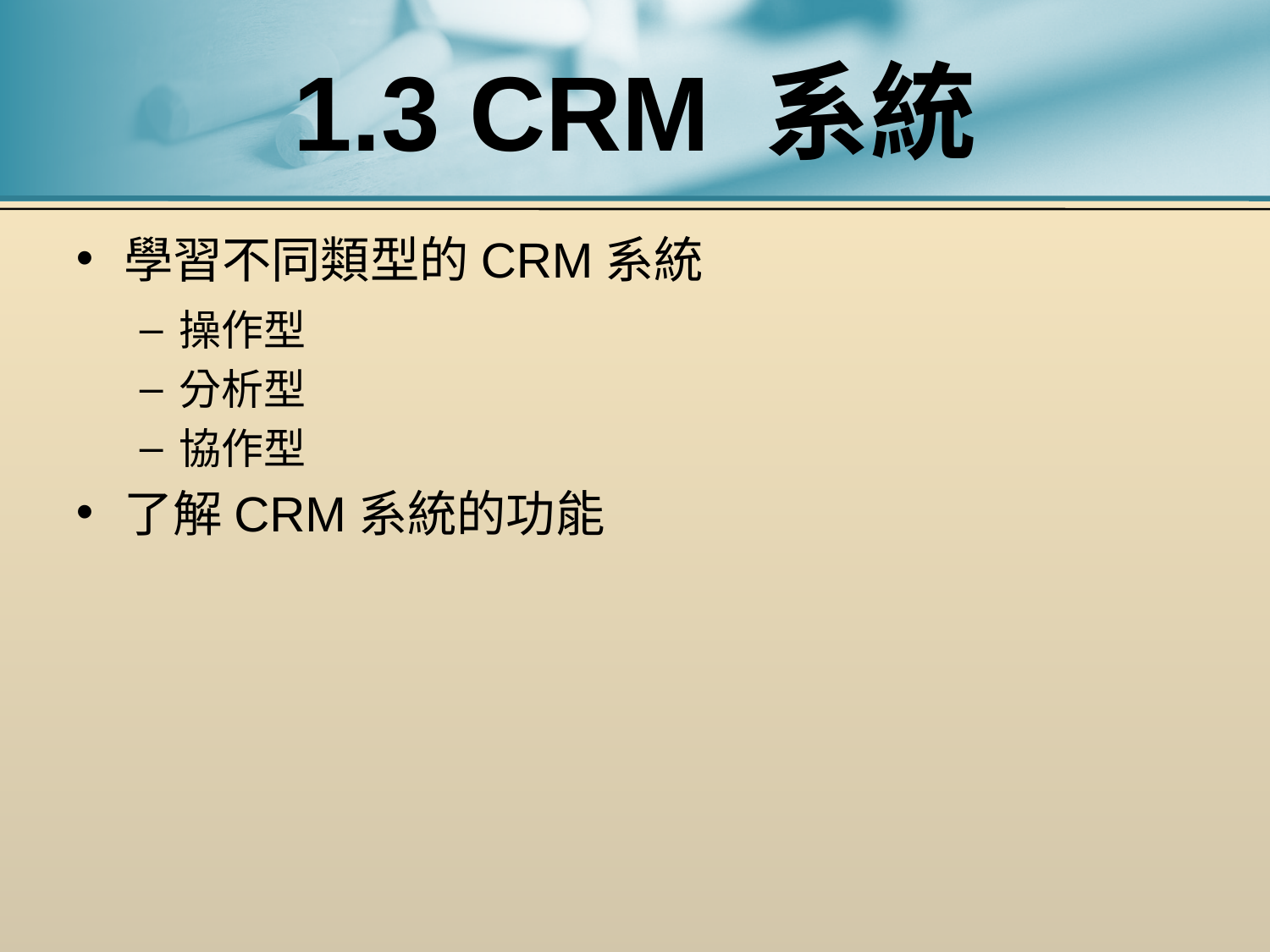

# 1.3 CRM 系統
學習不同類型的CRM系統
操作型
分析型
協作型
了解CRM系統的功能